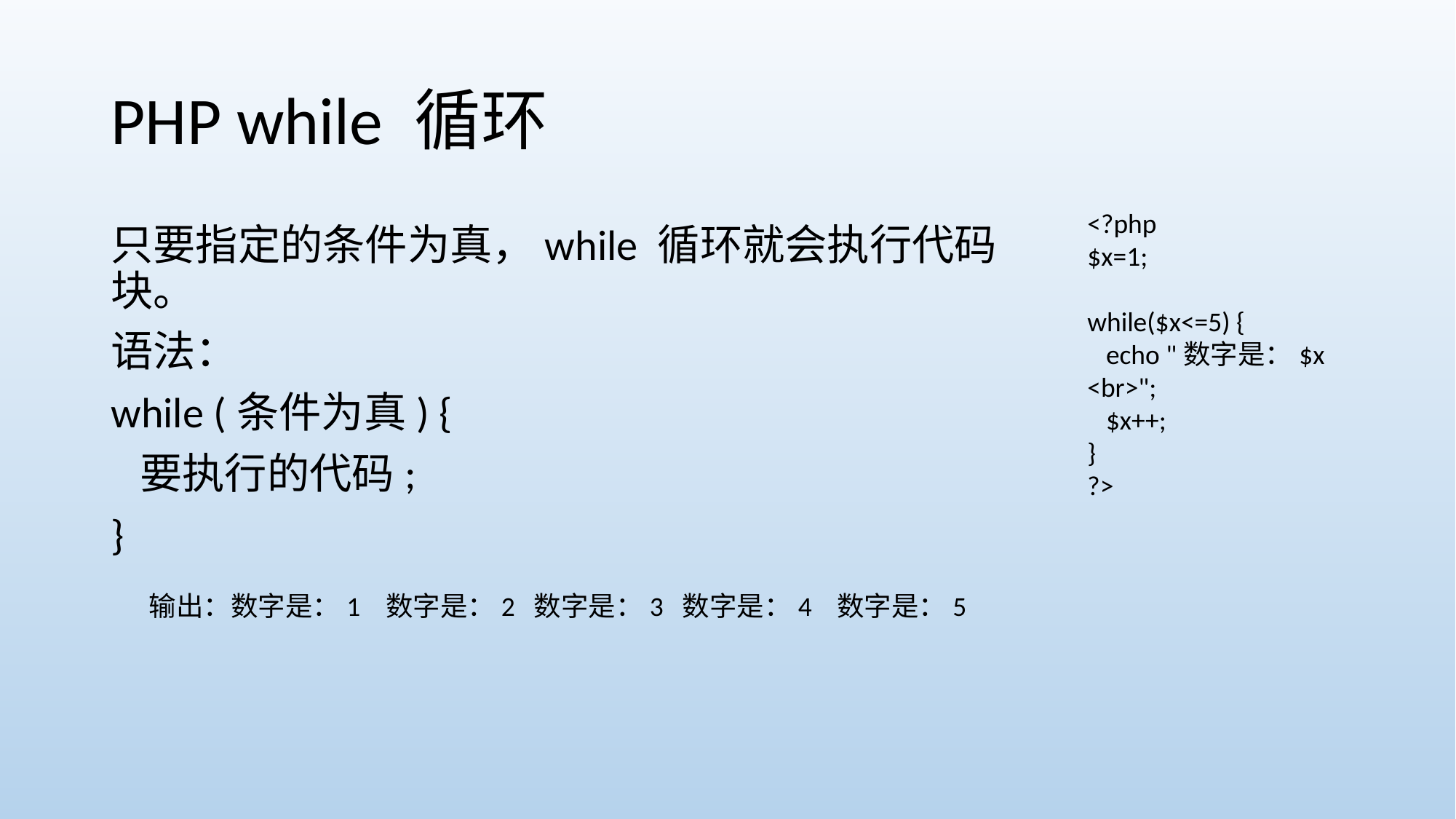

# PHP while 循环
<?php
$x=1;

while($x<=5) {
   echo "数字是：$x <br>";
   $x++;
}
?>
只要指定的条件为真，while 循环就会执行代码块。
语法：
while (条件为真) {
  要执行的代码;
}
输出：数字是：1   数字是：2  数字是：3  数字是：4   数字是：5